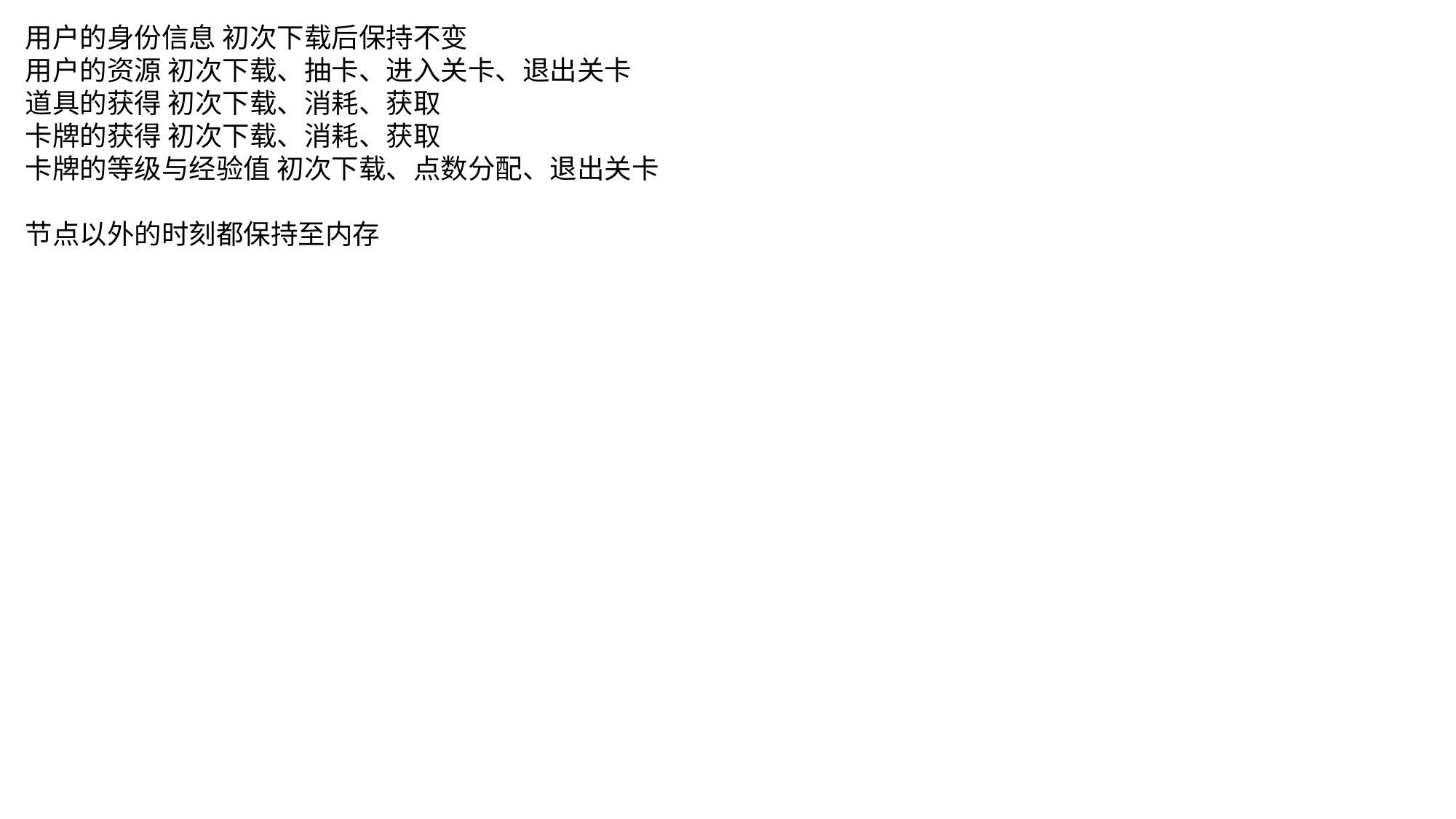

用户的身份信息 初次下载后保持不变
用户的资源 初次下载、抽卡、进入关卡、退出关卡
道具的获得 初次下载、消耗、获取
卡牌的获得 初次下载、消耗、获取
卡牌的等级与经验值 初次下载、点数分配、退出关卡

节点以外的时刻都保持至内存